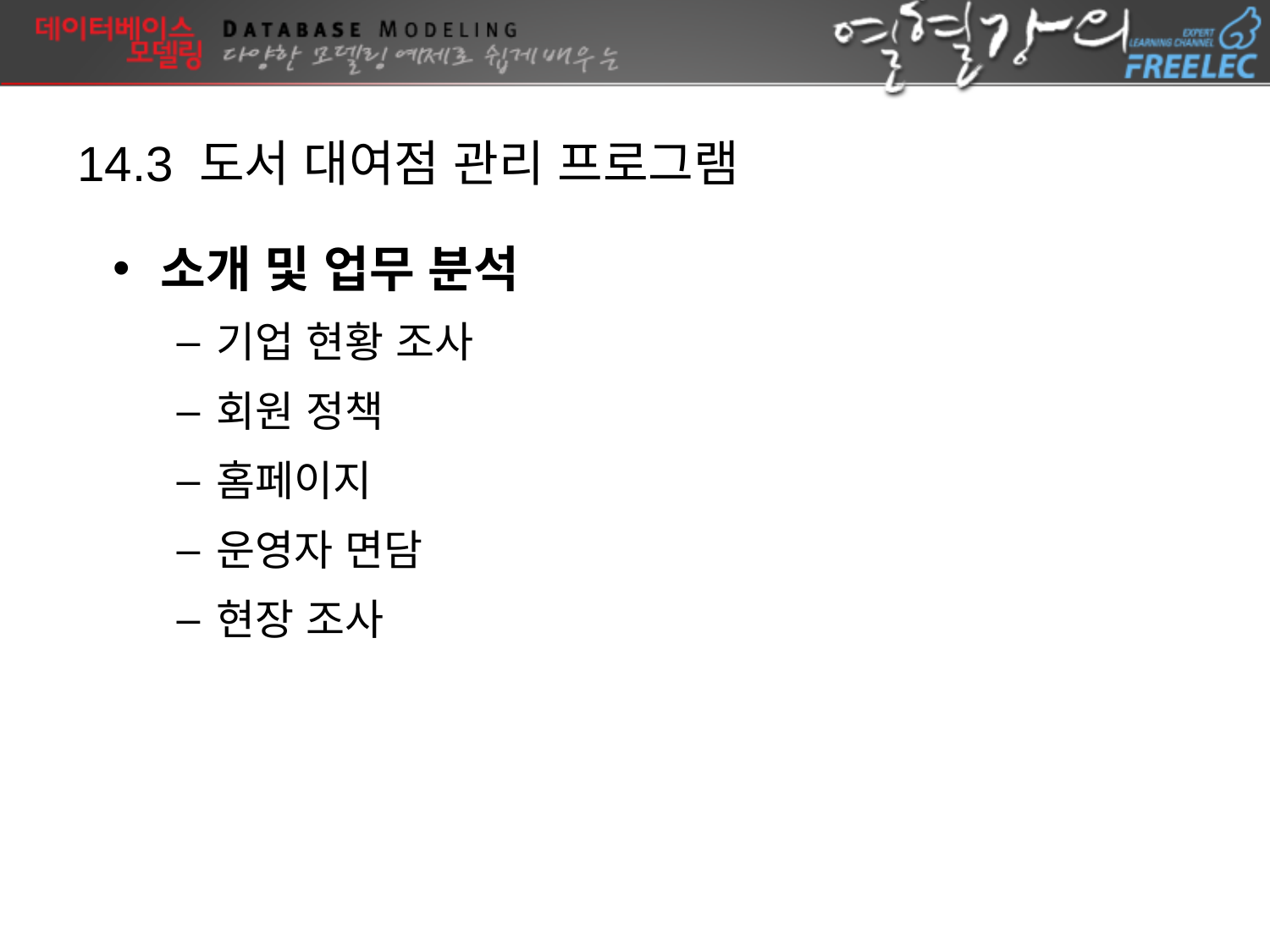

14.3 도서 대여점 관리 프로그램
소개 및 업무 분석
기업 현황 조사
회원 정책
홈페이지
운영자 면담
현장 조사